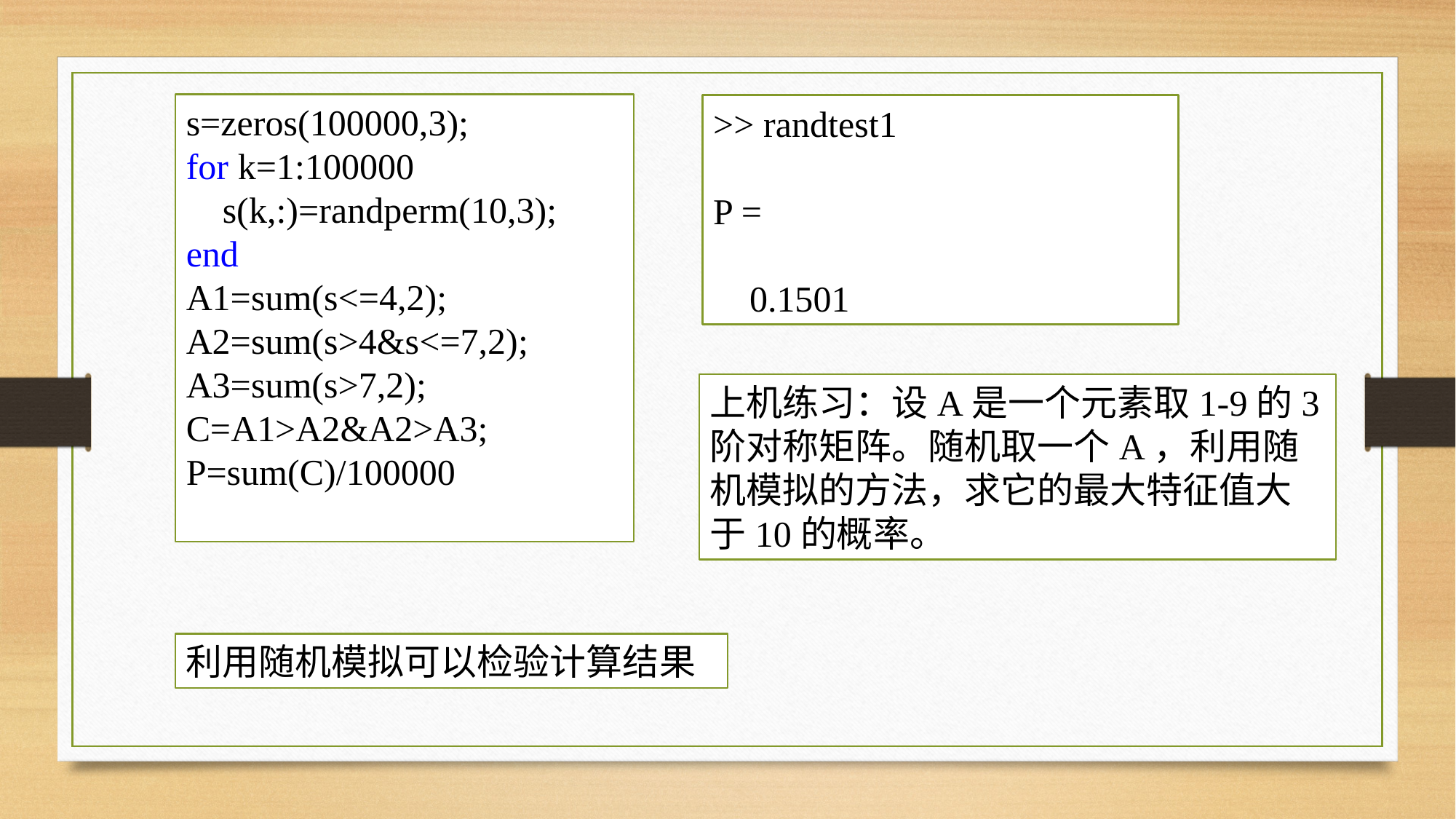

s=zeros(100000,3);
for k=1:100000
    s(k,:)=randperm(10,3);
end
A1=sum(s<=4,2);
A2=sum(s>4&s<=7,2);
A3=sum(s>7,2);
C=A1>A2&A2>A3;
P=sum(C)/100000

>> randtest1

P =

    0.1501
上机练习：设A是一个元素取1-9的3阶对称矩阵。随机取一个A，利用随机模拟的方法，求它的最大特征值大于10的概率。
利用随机模拟可以检验计算结果